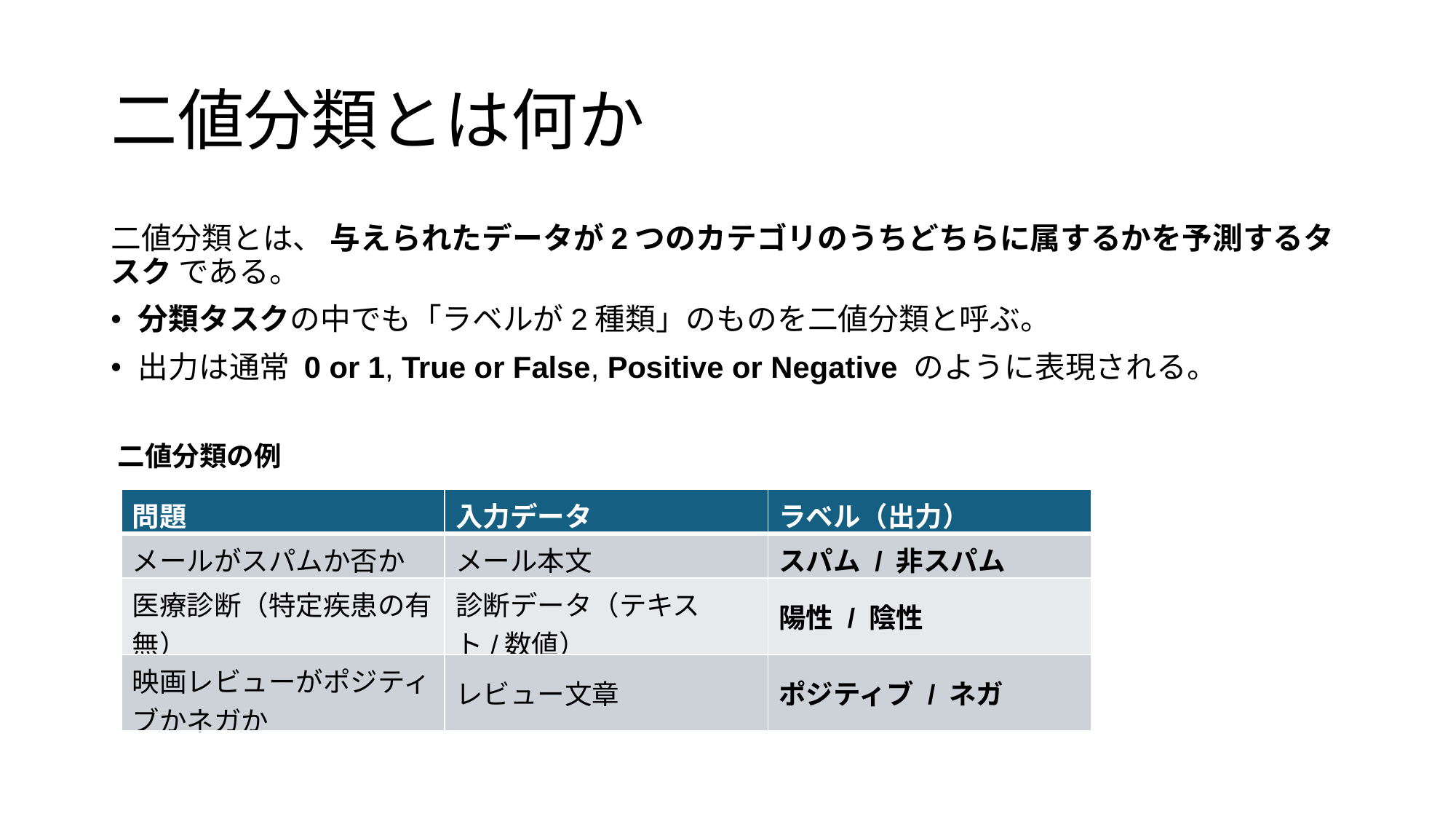

# 二値分類とは何か
二値分類とは、 与えられたデータが2つのカテゴリのうちどちらに属するかを予測するタスク である。
分類タスクの中でも「ラベルが2種類」のものを二値分類と呼ぶ。
出力は通常 0 or 1, True or False, Positive or Negative のように表現される。

二値分類の例
| 問題 | 入力データ | ラベル（出力） |
| --- | --- | --- |
| メールがスパムか否か | メール本文 | スパム / 非スパム |
| 医療診断（特定疾患の有無） | 診断データ（テキスト/数値） | 陽性 / 陰性 |
| 映画レビューがポジティブかネガか | レビュー文章 | ポジティブ / ネガ |